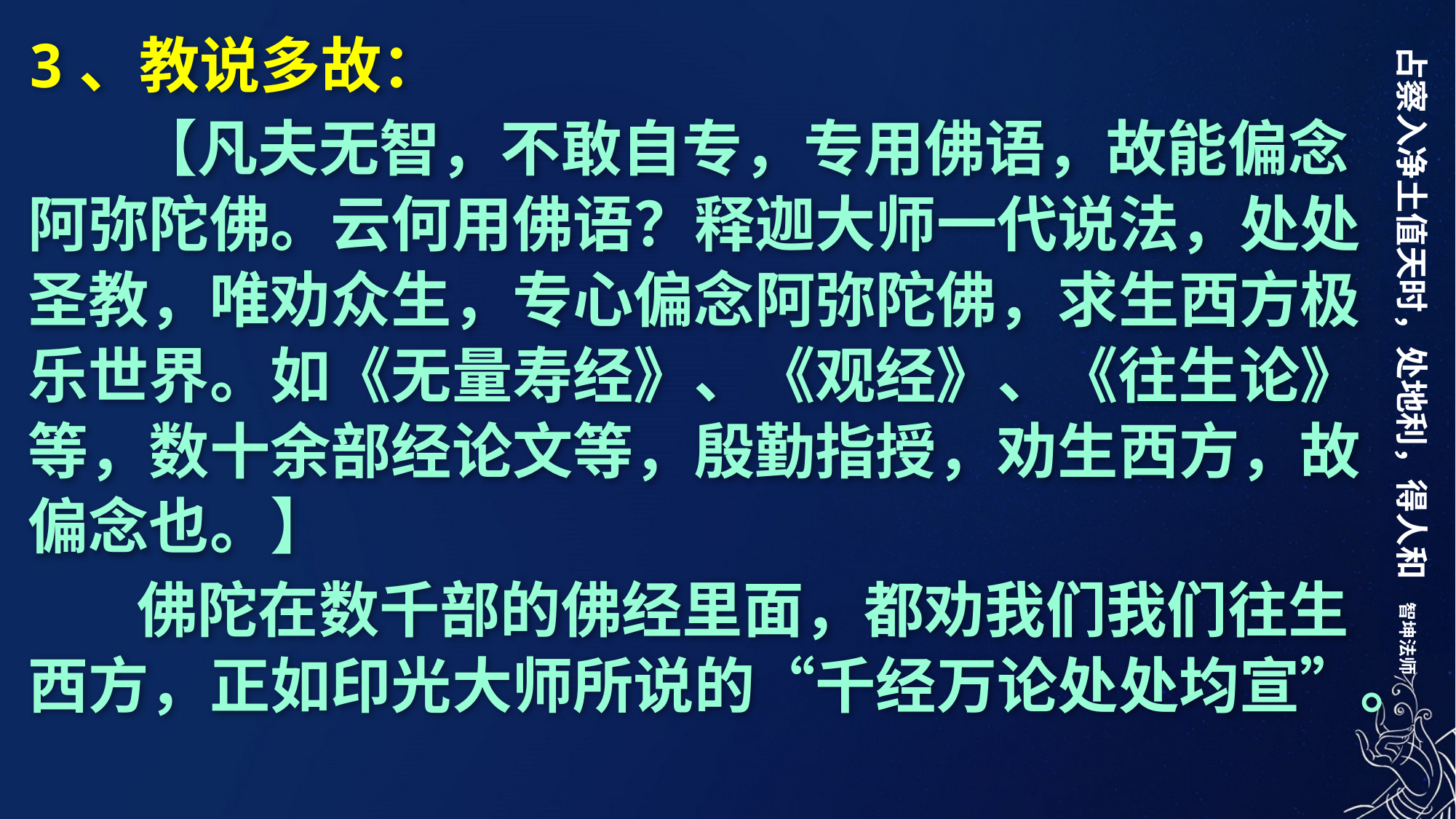

3、教说多故：
	【凡夫无智，不敢自专，专用佛语，故能偏念阿弥陀佛。云何用佛语？释迦大师一代说法，处处圣教，唯劝众生，专心偏念阿弥陀佛，求生西方极乐世界。如《无量寿经》、《观经》、《往生论》等，数十余部经论文等，殷勤指授，劝生西方，故偏念也。】
	佛陀在数千部的佛经里面，都劝我们我们往生西方，正如印光大师所说的“千经万论处处均宣”。